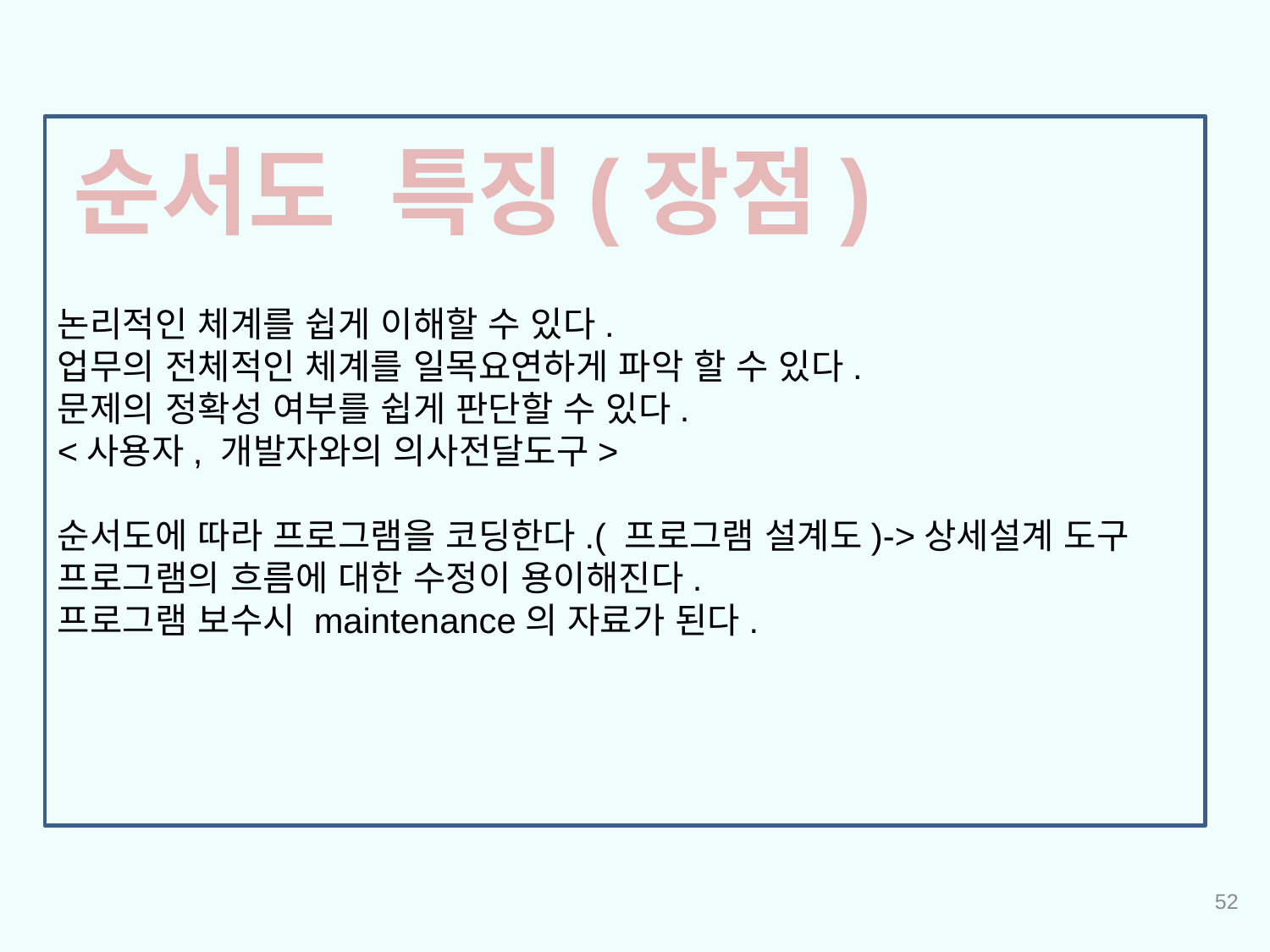

논리적인 체계를 쉽게 이해할 수 있다.
업무의 전체적인 체계를 일목요연하게 파악 할 수 있다.
문제의 정확성 여부를 쉽게 판단할 수 있다.
<사용자, 개발자와의 의사전달도구>

순서도에 따라 프로그램을 코딩한다.( 프로그램 설계도)->상세설계 도구
프로그램의 흐름에 대한 수정이 용이해진다.
프로그램 보수시 maintenance의 자료가 된다.
순서도  특징(장점)
52